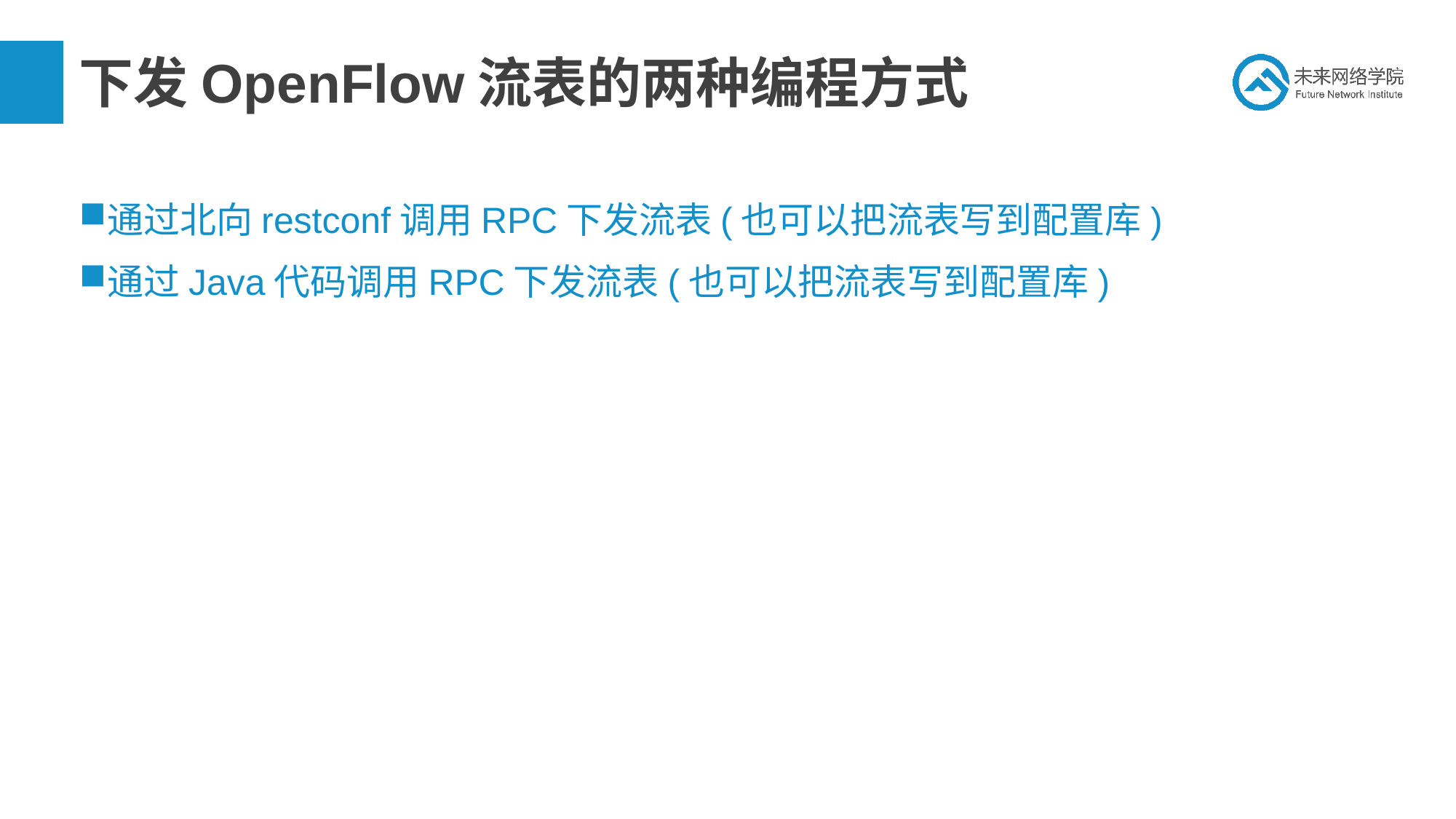

# 下发OpenFlow流表的两种编程方式
通过北向restconf调用RPC下发流表(也可以把流表写到配置库)
通过Java代码调用RPC下发流表(也可以把流表写到配置库)